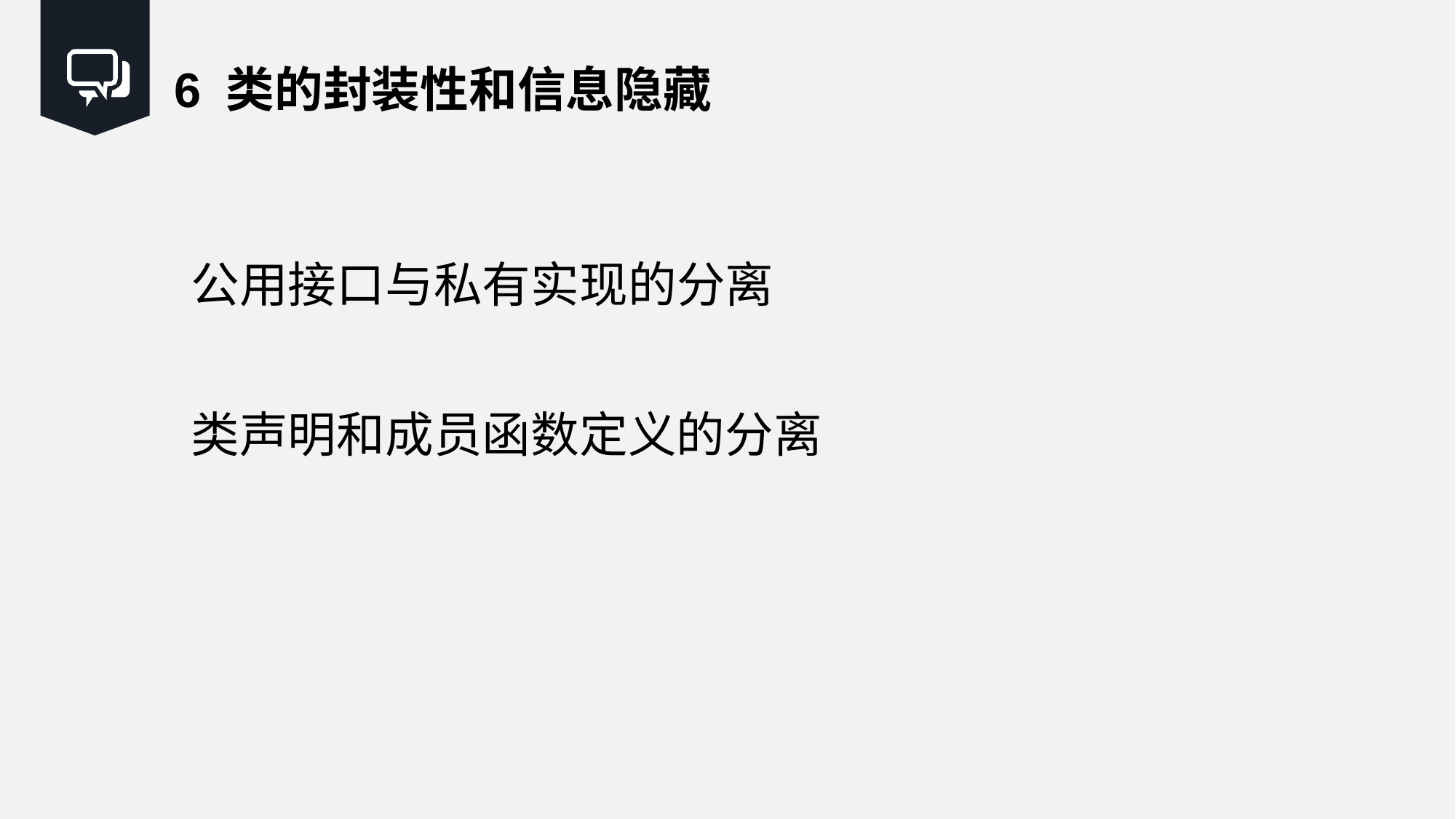

6 类的封装性和信息隐藏
公用接口与私有实现的分离
类声明和成员函数定义的分离